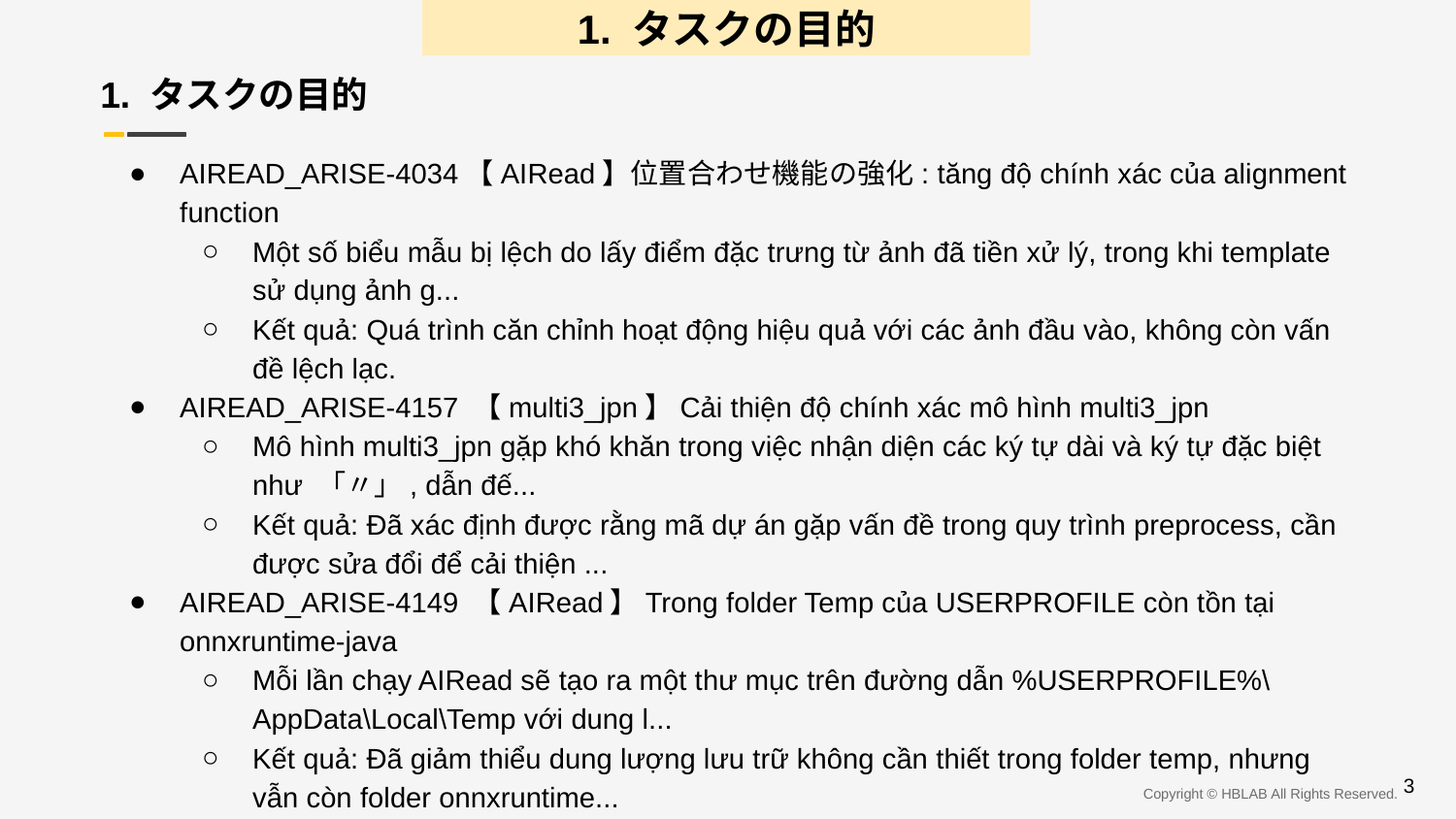

1. タスクの目的
1. タスクの目的
AIREAD_ARISE-4034【AIRead】位置合わせ機能の強化: tăng độ chính xác của alignment function
Một số biểu mẫu bị lệch do lấy điểm đặc trưng từ ảnh đã tiền xử lý, trong khi template sử dụng ảnh g...
Kết quả: Quá trình căn chỉnh hoạt động hiệu quả với các ảnh đầu vào, không còn vấn đề lệch lạc.
AIREAD_ARISE-4157 【multi3_jpn】Cải thiện độ chính xác mô hình multi3_jpn
Mô hình multi3_jpn gặp khó khăn trong việc nhận diện các ký tự dài và ký tự đặc biệt như 「〃」, dẫn đế...
Kết quả: Đã xác định được rằng mã dự án gặp vấn đề trong quy trình preprocess, cần được sửa đổi để cải thiện ...
AIREAD_ARISE-4149 【AIRead】Trong folder Temp của USERPROFILE còn tồn tại onnxruntime-java
Mỗi lần chạy AIRead sẽ tạo ra một thư mục trên đường dẫn %USERPROFILE%\AppData\Local\Temp với dung l...
Kết quả: Đã giảm thiểu dung lượng lưu trữ không cần thiết trong folder temp, nhưng vẫn còn folder onnxruntime...
3